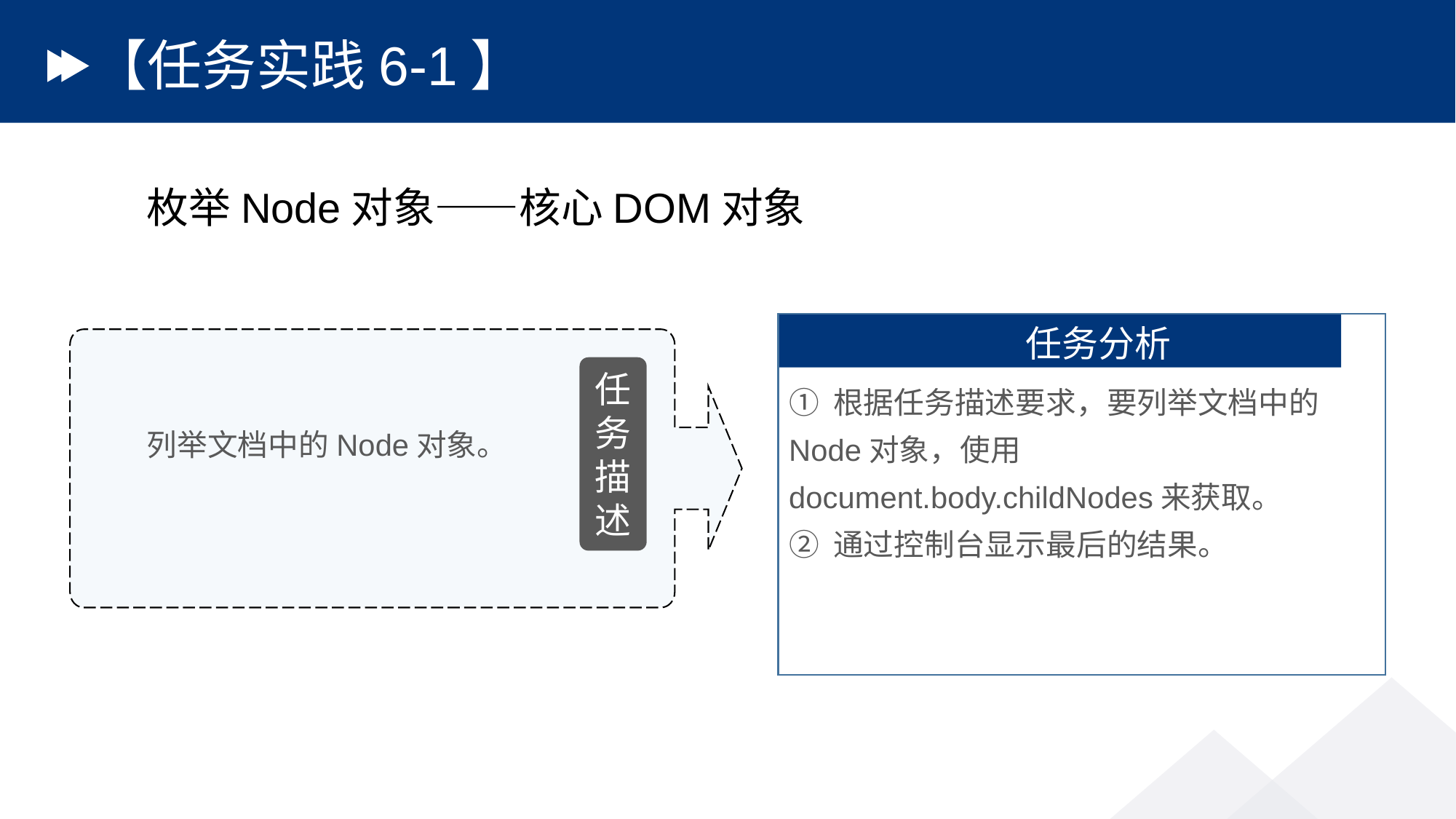

# 【任务实践6-1】
枚举Node对象——核心DOM对象

任务分析
① 根据任务描述要求，要列举文档中的        Node对象，使用document.body.childNodes来获取。
② 通过控制台显示最后的结果。

任务描述
列举文档中的Node对象。